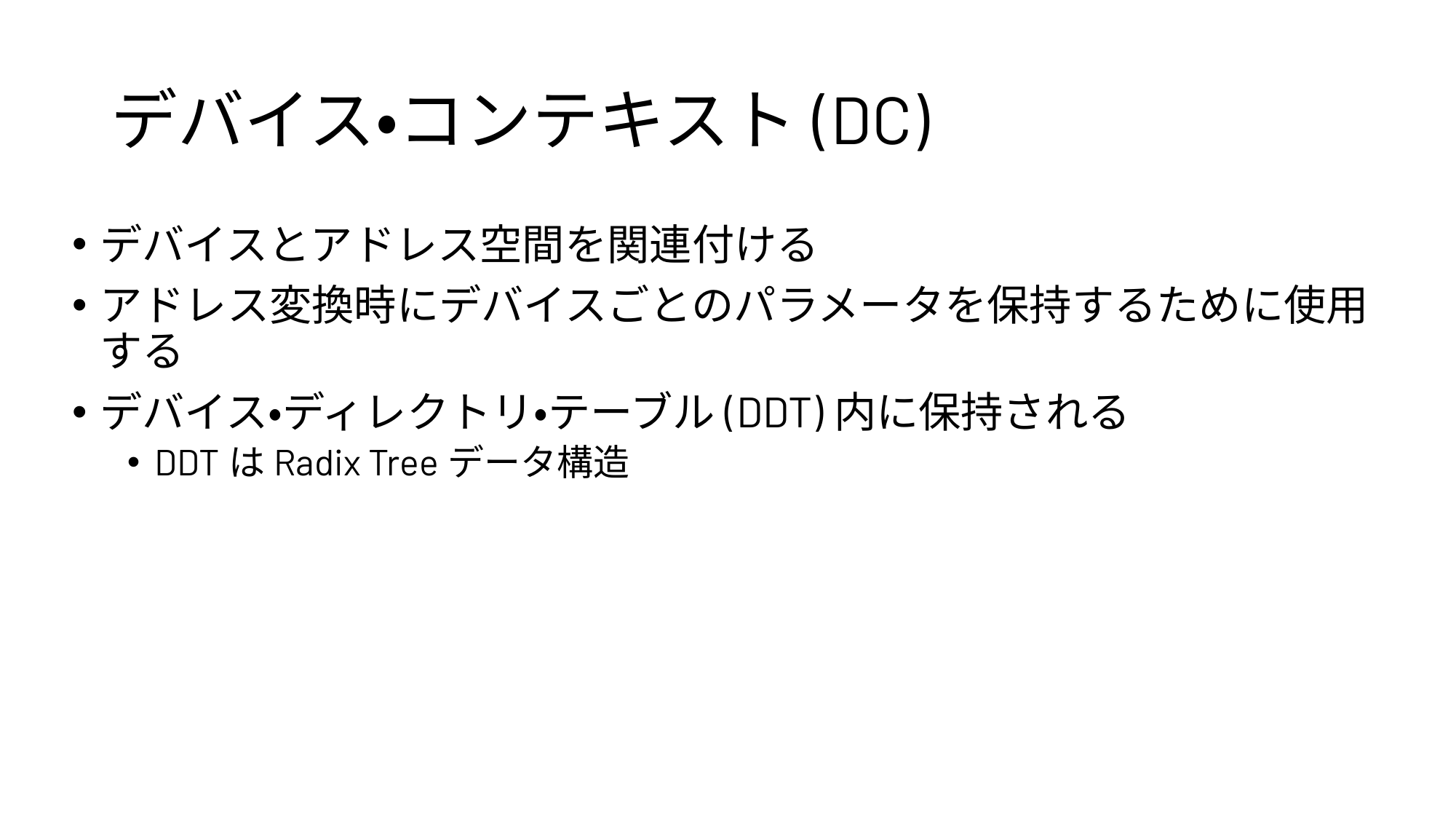

# デバイス・コンテキスト(DC)
デバイスとアドレス空間を関連付ける
アドレス変換時にデバイスごとのパラメータを保持するために使用する
デバイス・ディレクトリ・テーブル(DDT)内に保持される
DDTはRadix Treeデータ構造